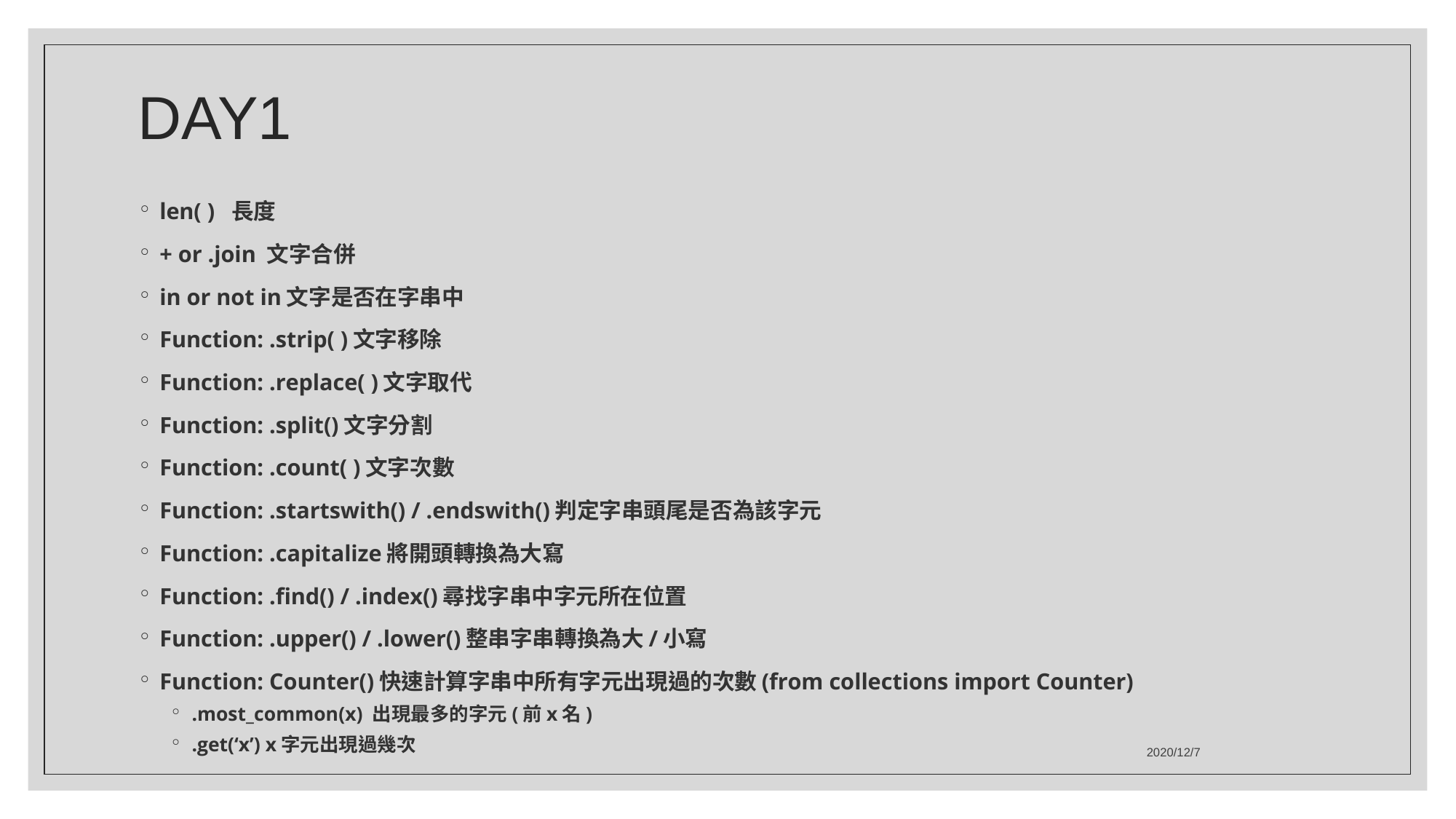

# DAY1
len( )  長度
+ or .join 文字合併
in or not in文字是否在字串中
Function: .strip( )文字移除
Function: .replace( )文字取代
Function: .split()文字分割
Function: .count( )文字次數
Function: .startswith() / .endswith()判定字串頭尾是否為該字元
Function: .capitalize將開頭轉換為大寫
Function: .find() / .index()尋找字串中字元所在位置
Function: .upper() / .lower()整串字串轉換為大/小寫
Function: Counter()快速計算字串中所有字元出現過的次數(from collections import Counter)
.most_common(x) 出現最多的字元(前x名)
.get(‘x’) x字元出現過幾次

2020/12/7